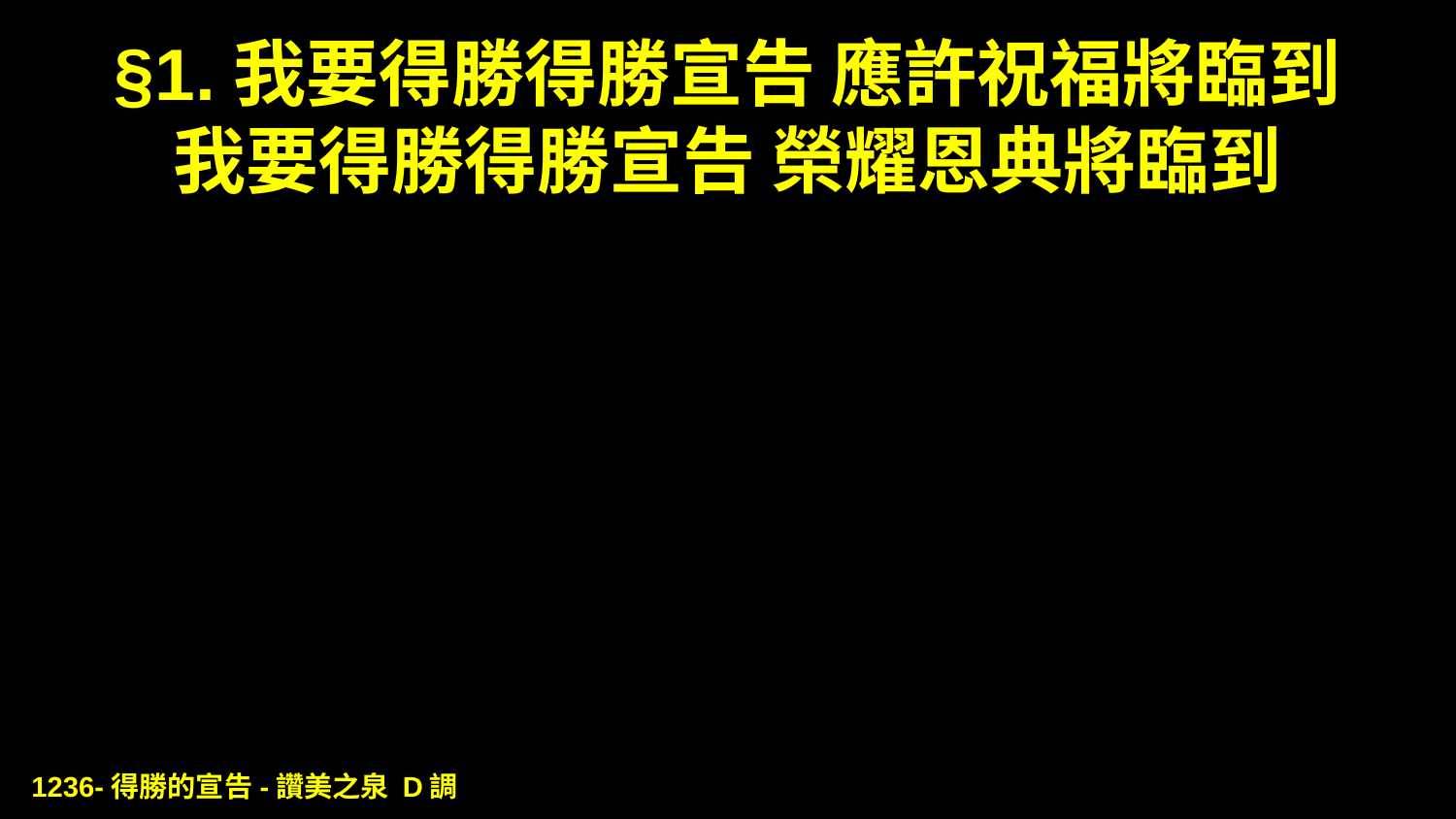

# §1.我要得勝得勝宣告 應許祝福將臨到 我要得勝得勝宣告 榮耀恩典將臨到
1236-得勝的宣告-讚美之泉 D調